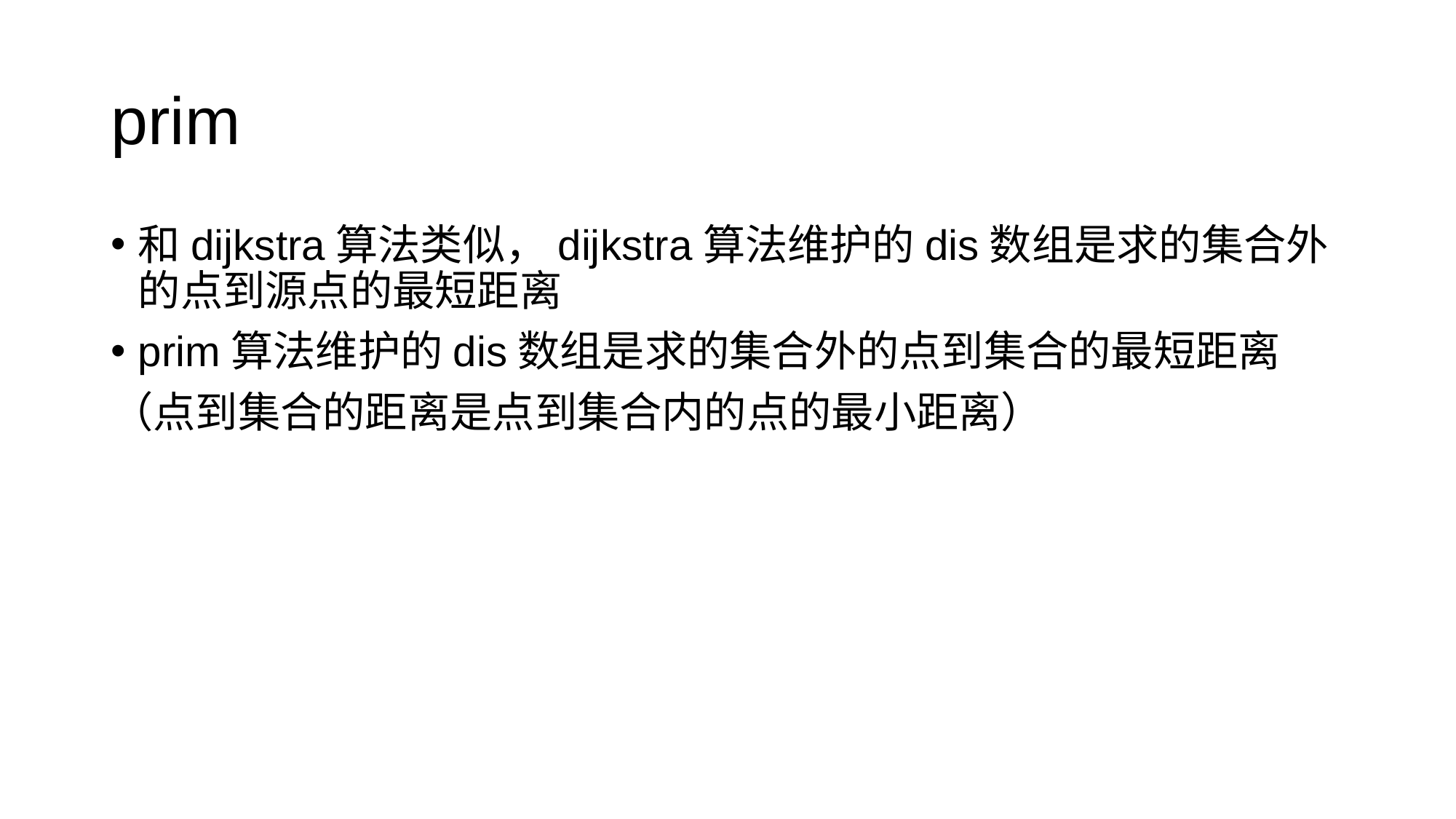

# prim
和dijkstra算法类似，dijkstra算法维护的dis数组是求的集合外的点到源点的最短距离
prim算法维护的dis数组是求的集合外的点到集合的最短距离
（点到集合的距离是点到集合内的点的最小距离）